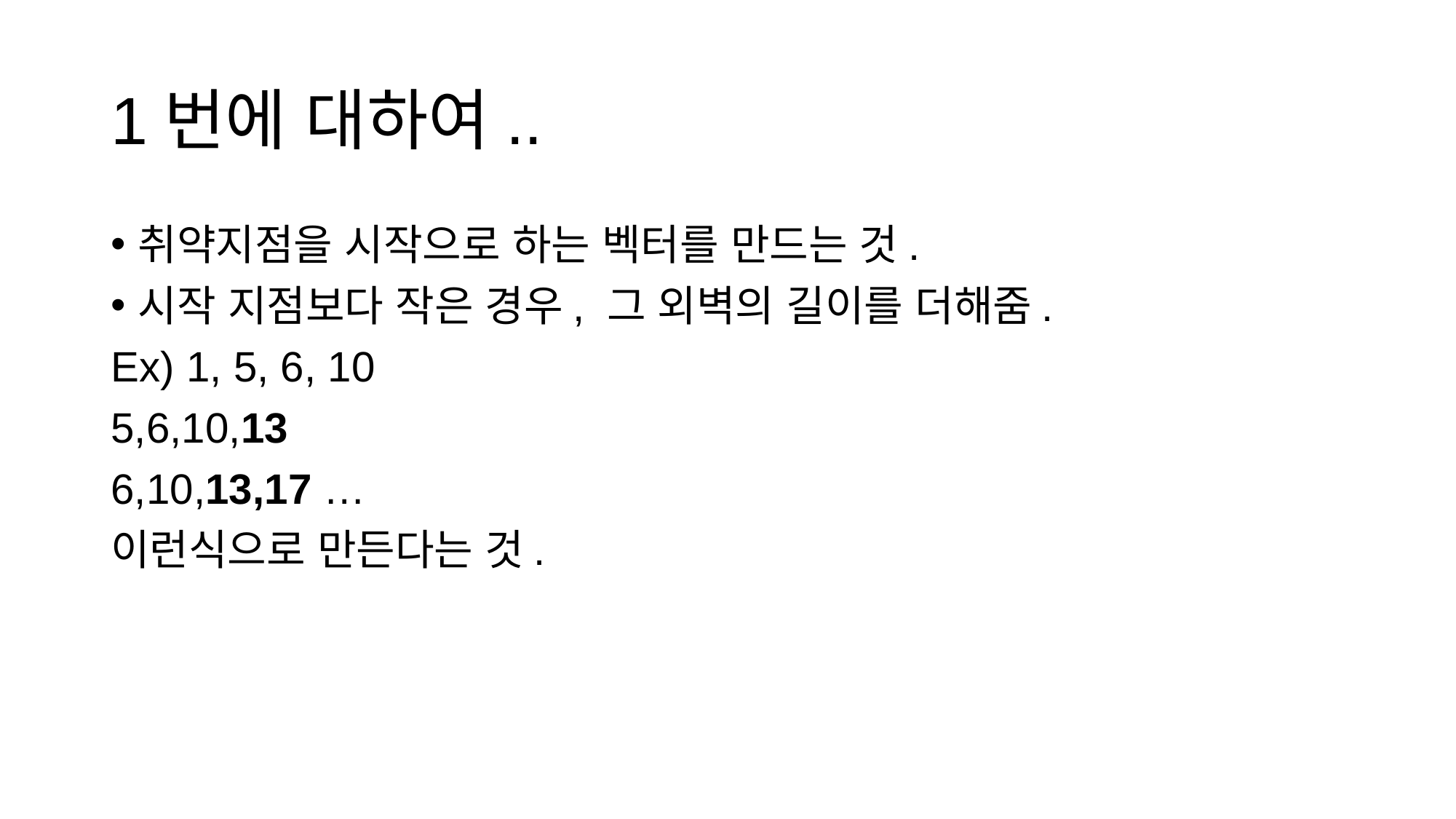

# 1번에 대하여..
취약지점을 시작으로 하는 벡터를 만드는 것.
시작 지점보다 작은 경우, 그 외벽의 길이를 더해줌.
Ex) 1, 5, 6, 10
5,6,10,13
6,10,13,17 …
이런식으로 만든다는 것.